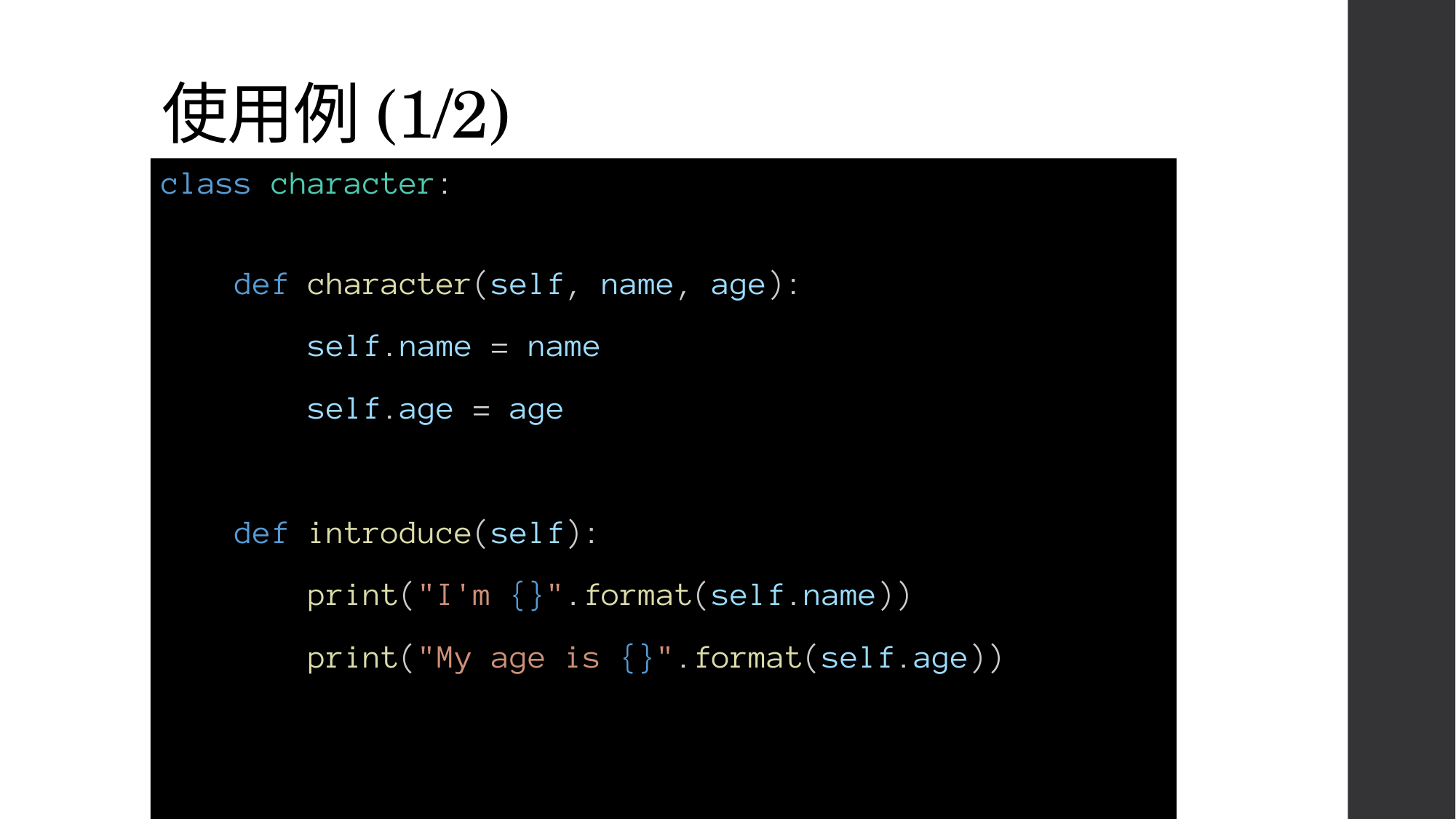

# 使用例(1/2)
class character:
    def character(self, name, age):
        self.name = name
        self.age = age

    def introduce(self):
        print("I'm {}".format(self.name))
        print("My age is {}".format(self.age))